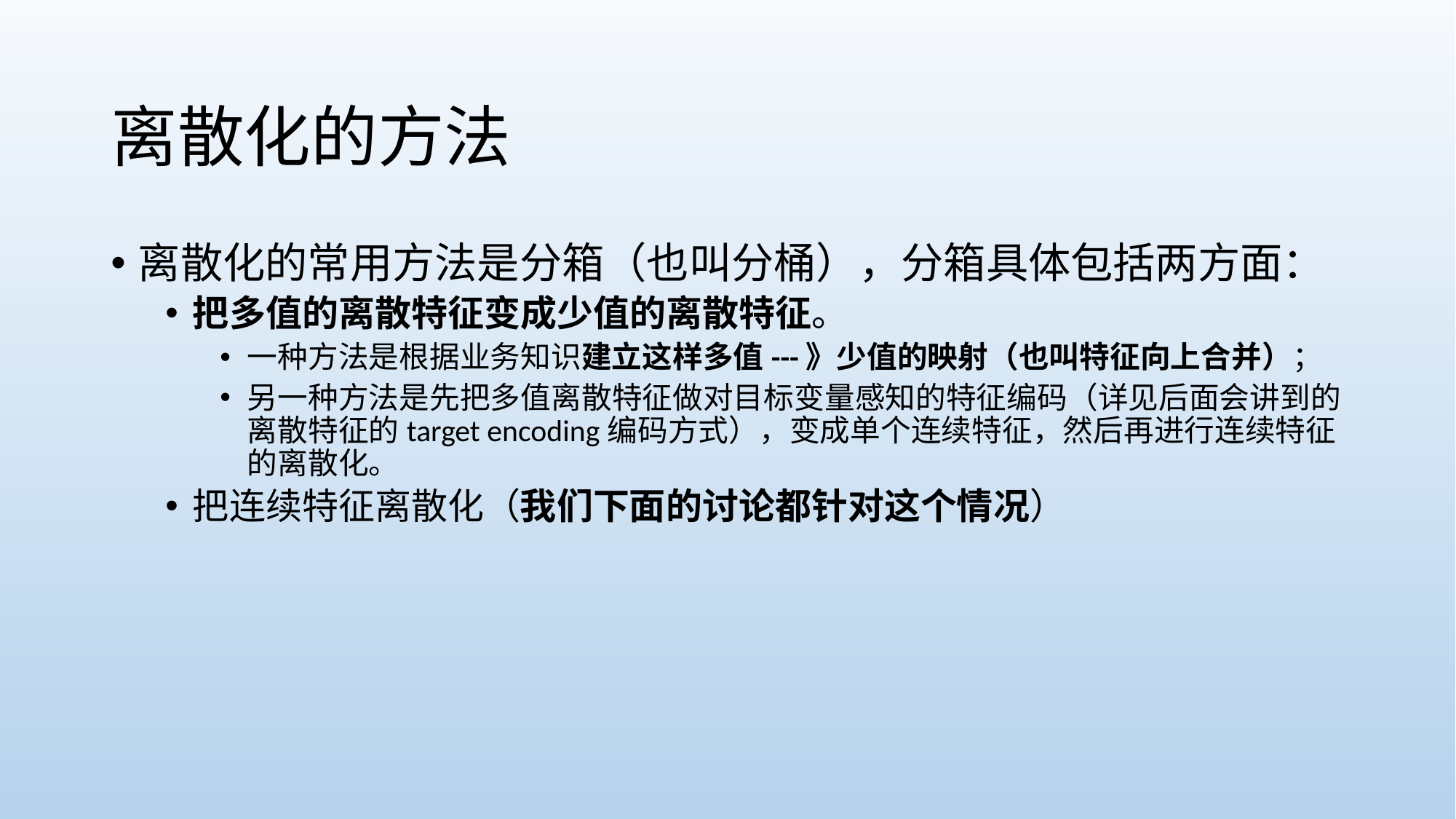

# 离散化的方法
离散化的常用方法是分箱（也叫分桶），分箱具体包括两方面：
把多值的离散特征变成少值的离散特征。
一种方法是根据业务知识建立这样多值---》少值的映射（也叫特征向上合并）；
另一种方法是先把多值离散特征做对目标变量感知的特征编码（详见后面会讲到的离散特征的target encoding编码方式），变成单个连续特征，然后再进行连续特征的离散化。
把连续特征离散化（我们下面的讨论都针对这个情况）